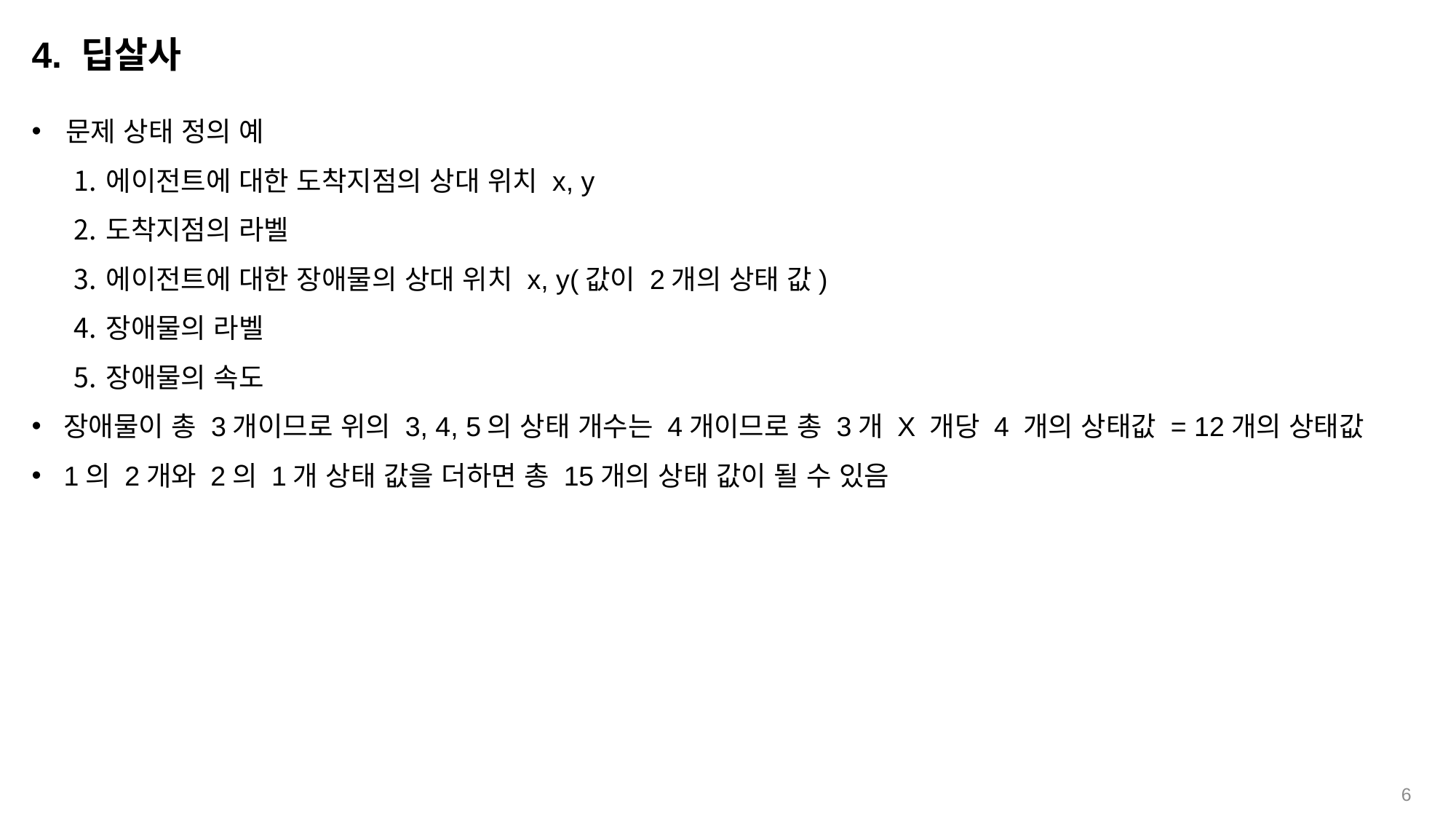

4. 딥살사
문제 상태 정의 예
에이전트에 대한 도착지점의 상대 위치 x, y
도착지점의 라벨
에이전트에 대한 장애물의 상대 위치 x, y(값이 2개의 상태 값)
장애물의 라벨
장애물의 속도
장애물이 총 3개이므로 위의 3, 4, 5의 상태 개수는 4개이므로 총 3개 X 개당 4 개의 상태값 = 12개의 상태값
1의 2개와 2의 1개 상태 값을 더하면 총 15개의 상태 값이 될 수 있음

6